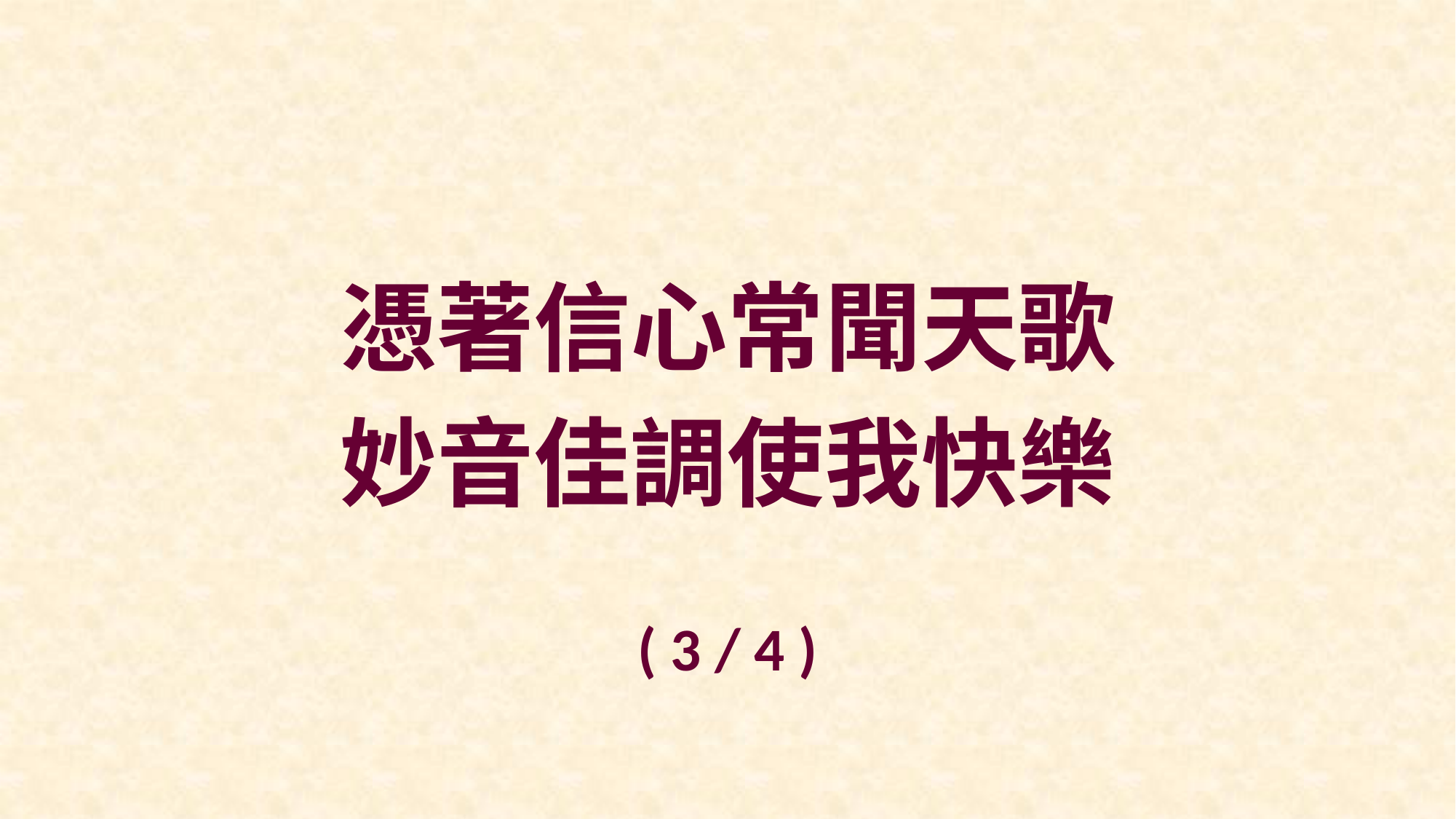

憑著信心常聞天歌
妙音佳調使我快樂
( 3 / 4 )